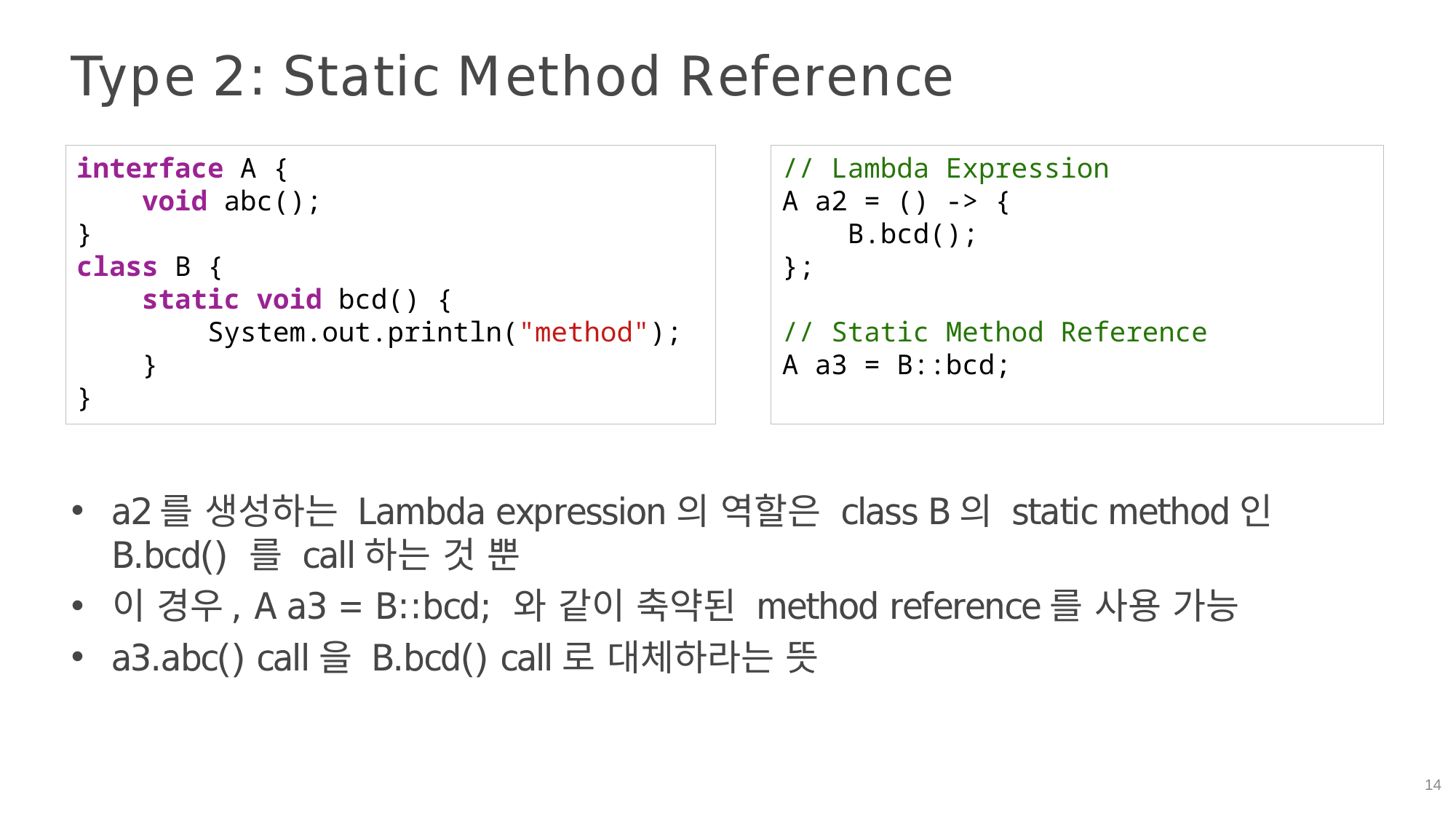

# Type 2: Static Method Reference
interface A {
    void abc();
}
class B {
    static void bcd() {
        System.out.println("method");
    }
}
// Lambda Expression
A a2 = () -> {
    B.bcd();
};
// Static Method Reference
A a3 = B::bcd;
a2를 생성하는 Lambda expression의 역할은 class B의 static method인 B.bcd() 를 call하는 것 뿐
이 경우, A a3 = B::bcd; 와 같이 축약된 method reference를 사용 가능
a3.abc() call을 B.bcd() call로 대체하라는 뜻
14